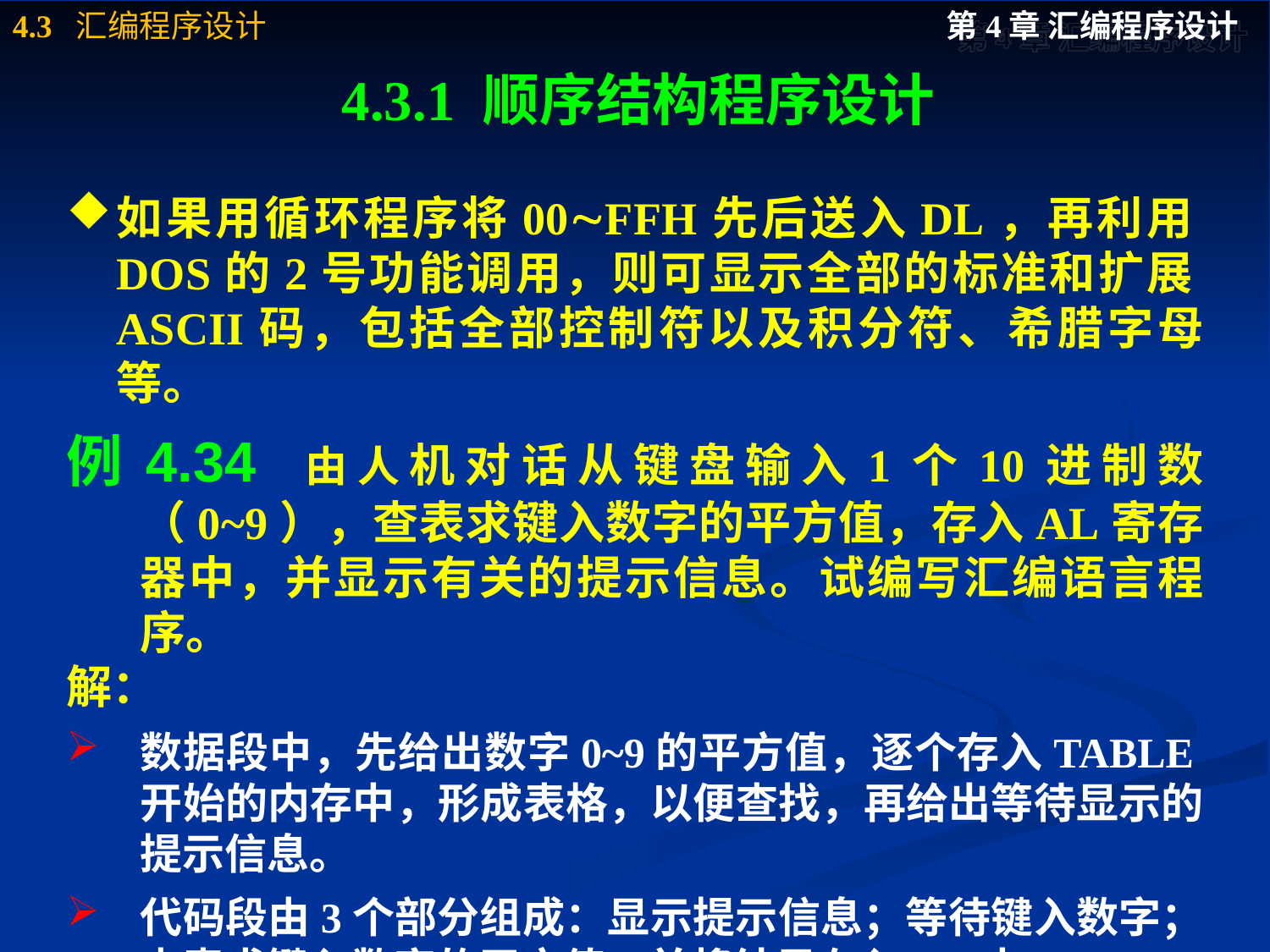

# 4.3.1 顺序结构程序设计
如果用循环程序将00∼FFH先后送入DL，再利用DOS的2号功能调用，则可显示全部的标准和扩展ASCII码，包括全部控制符以及积分符、希腊字母等。
例4.34 由人机对话从键盘输入1个10进制数（0~9），查表求键入数字的平方值，存入AL寄存器中，并显示有关的提示信息。试编写汇编语言程序。
解：
数据段中，先给出数字0~9的平方值，逐个存入TABLE开始的内存中，形成表格，以便查找，再给出等待显示的提示信息。
代码段由3个部分组成：显示提示信息；等待键入数字；查表求键入数字的平方值，并将结果存入AL中。